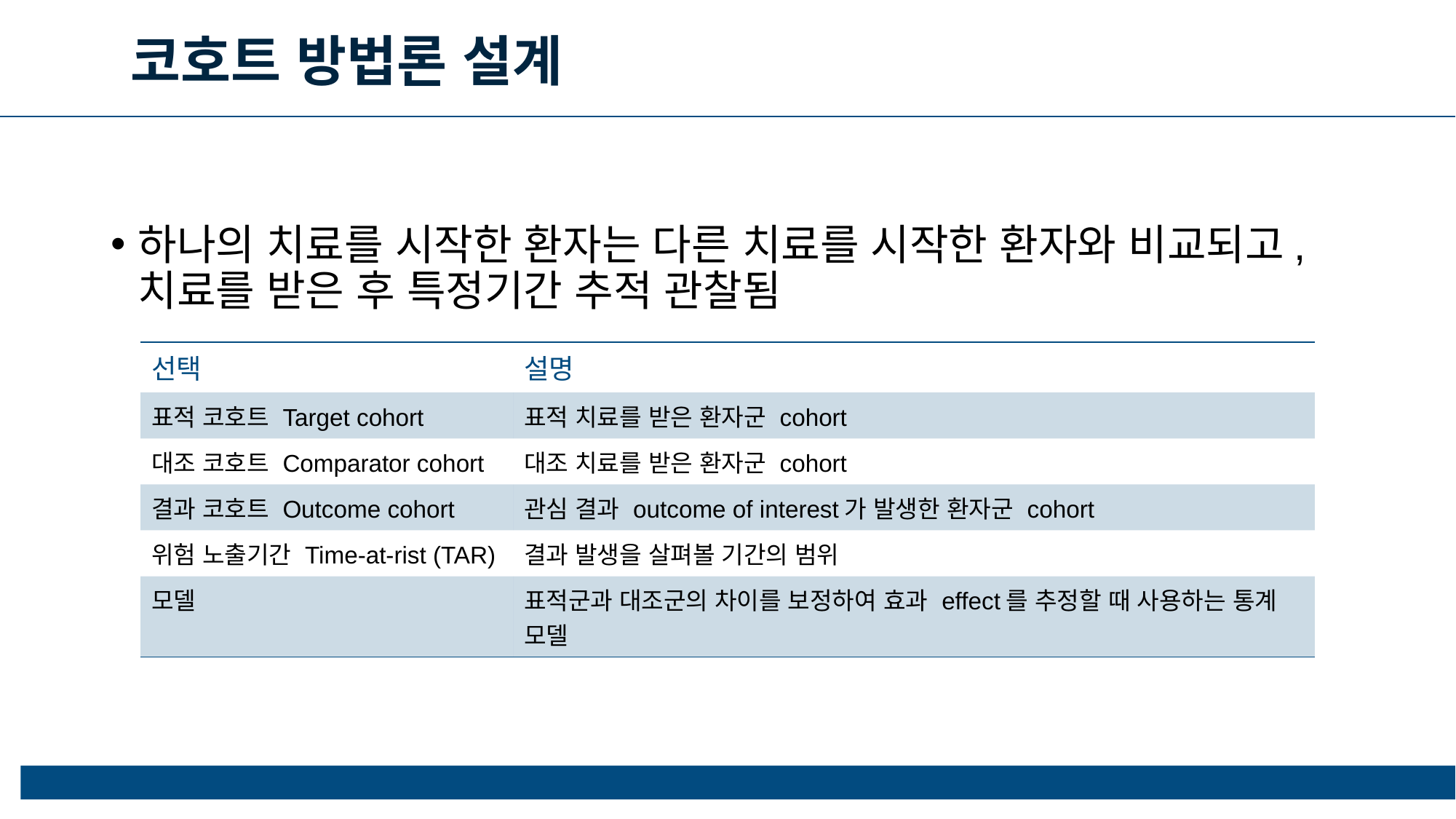

코호트 방법론 설계
하나의 치료를 시작한 환자는 다른 치료를 시작한 환자와 비교되고,  치료를 받은 후 특정기간 추적 관찰됨

| 선택 | 설명 |
| --- | --- |
| 표적 코호트 Target cohort | 표적 치료를 받은 환자군 cohort |
| 대조 코호트 Comparator cohort | 대조 치료를 받은 환자군 cohort |
| 결과 코호트 Outcome cohort | 관심 결과 outcome of interest가 발생한 환자군 cohort |
| 위험 노출기간 Time-at-rist (TAR) | 결과 발생을 살펴볼 기간의 범위 |
| 모델 | 표적군과 대조군의 차이를 보정하여 효과 effect를 추정할 때 사용하는 통계 모델 |
4